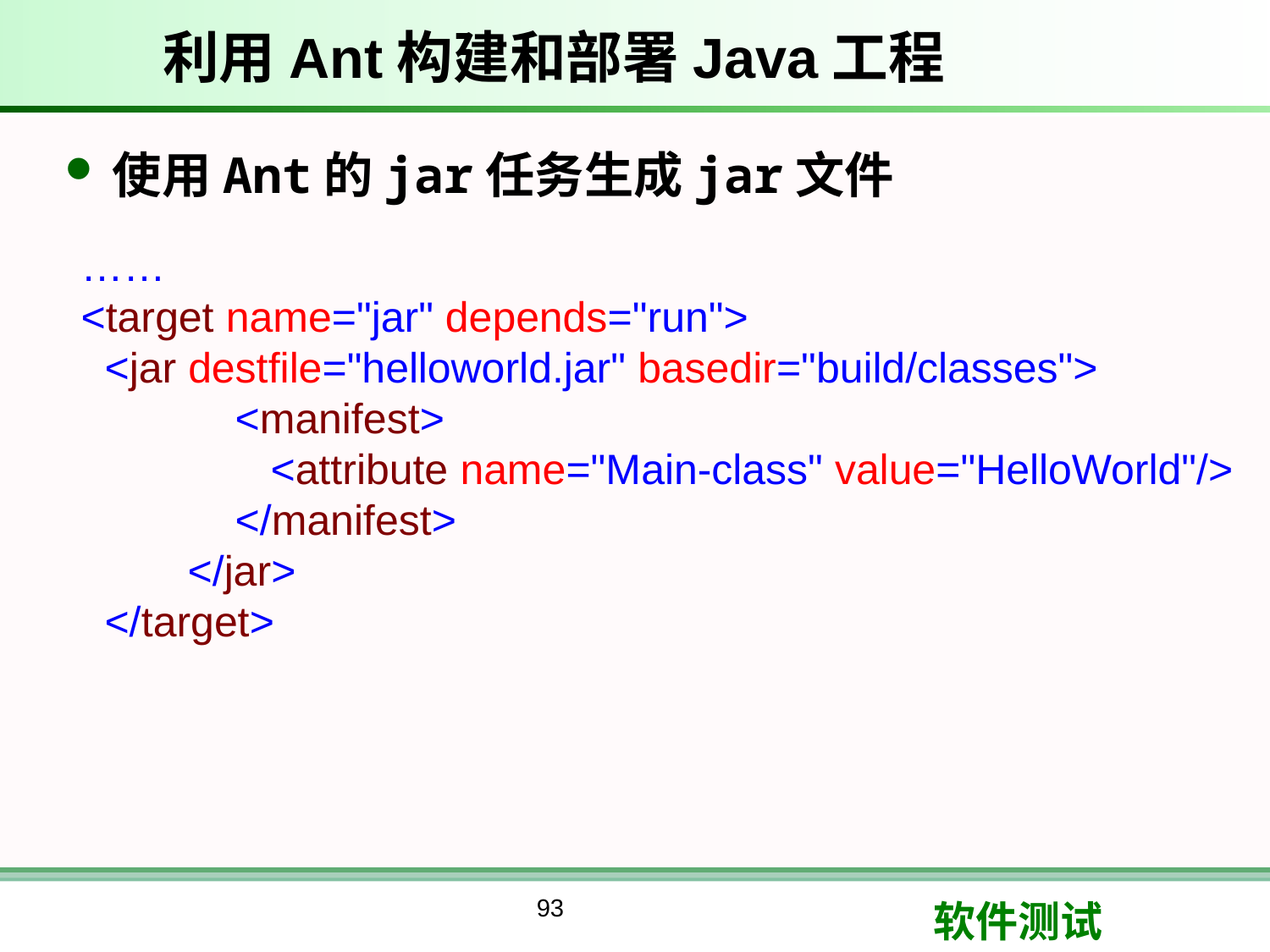

# 利用Ant构建和部署Java工程
使用Ant的jar任务生成jar文件

……
<target name="jar" depends="run">
  <jar destfile="helloworld.jar" basedir="build/classes">
             <manifest>
                <attribute name="Main-class" value="HelloWorld"/>
             </manifest>
         </jar>
  </target>
93